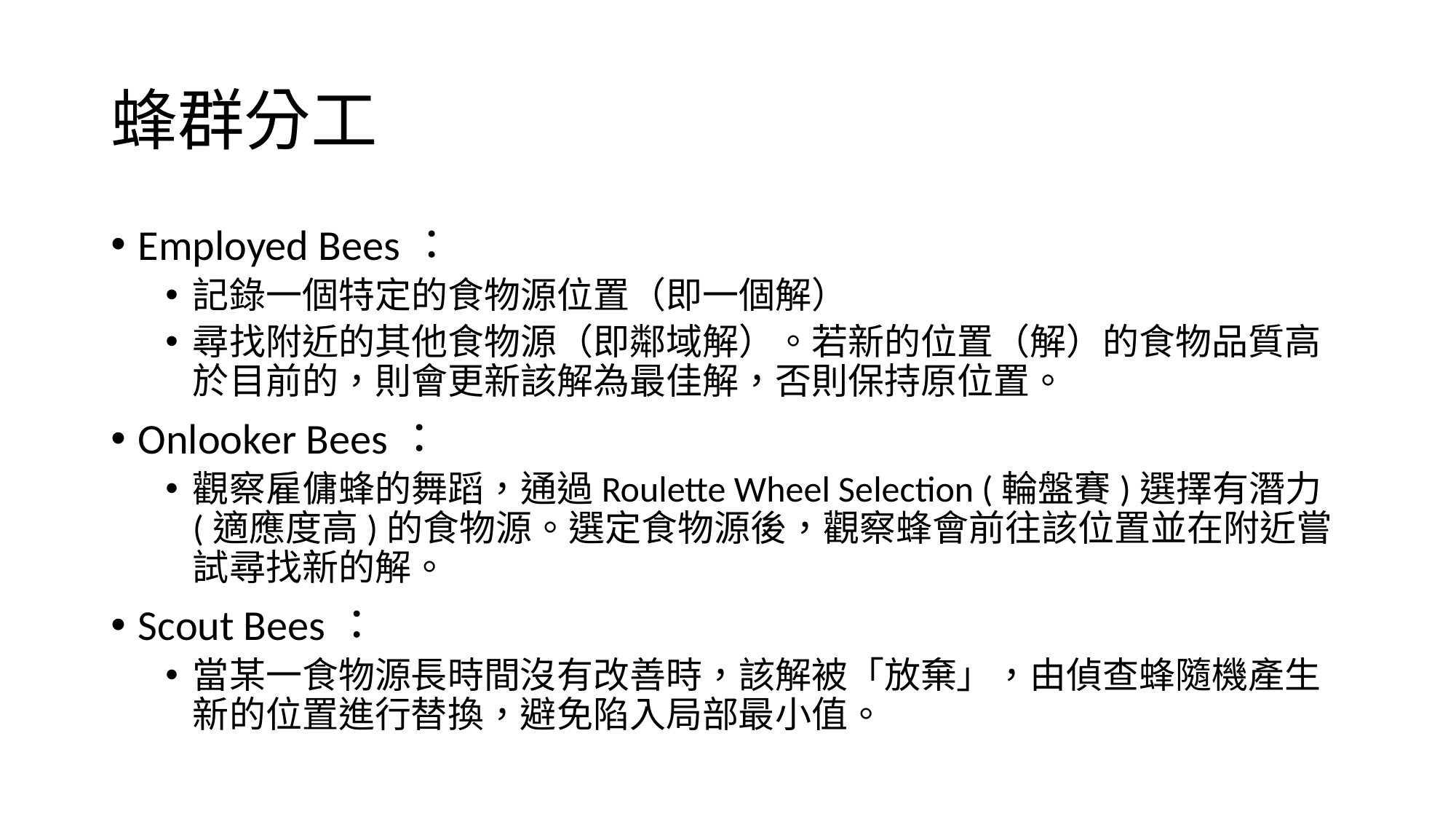

# 蜂群分工
Employed Bees：
記錄一個特定的食物源位置（即一個解）
尋找附近的其他食物源（即鄰域解）。若新的位置（解）的食物品質高於目前的，則會更新該解為最佳解，否則保持原位置。
Onlooker Bees：
觀察雇傭蜂的舞蹈，通過Roulette Wheel Selection (輪盤賽)選擇有潛力(適應度高)的食物源。選定食物源後，觀察蜂會前往該位置並在附近嘗試尋找新的解。
Scout Bees：
當某一食物源長時間沒有改善時，該解被「放棄」，由偵查蜂隨機產生新的位置進行替換，避免陷入局部最小值。